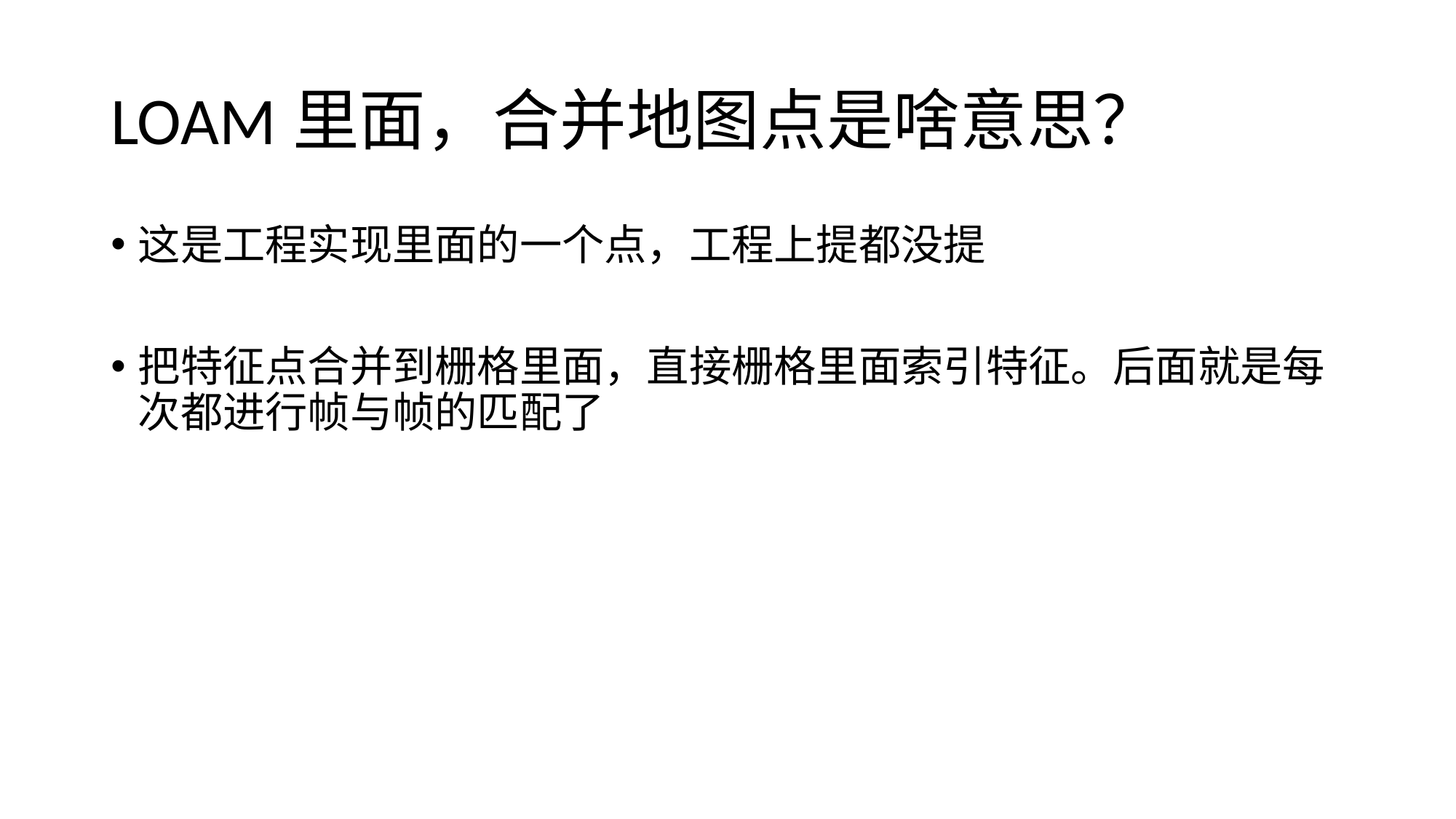

# LOAM里面，合并地图点是啥意思？
这是工程实现里面的一个点，工程上提都没提

把特征点合并到栅格里面，直接栅格里面索引特征。后面就是每次都进行帧与帧的匹配了